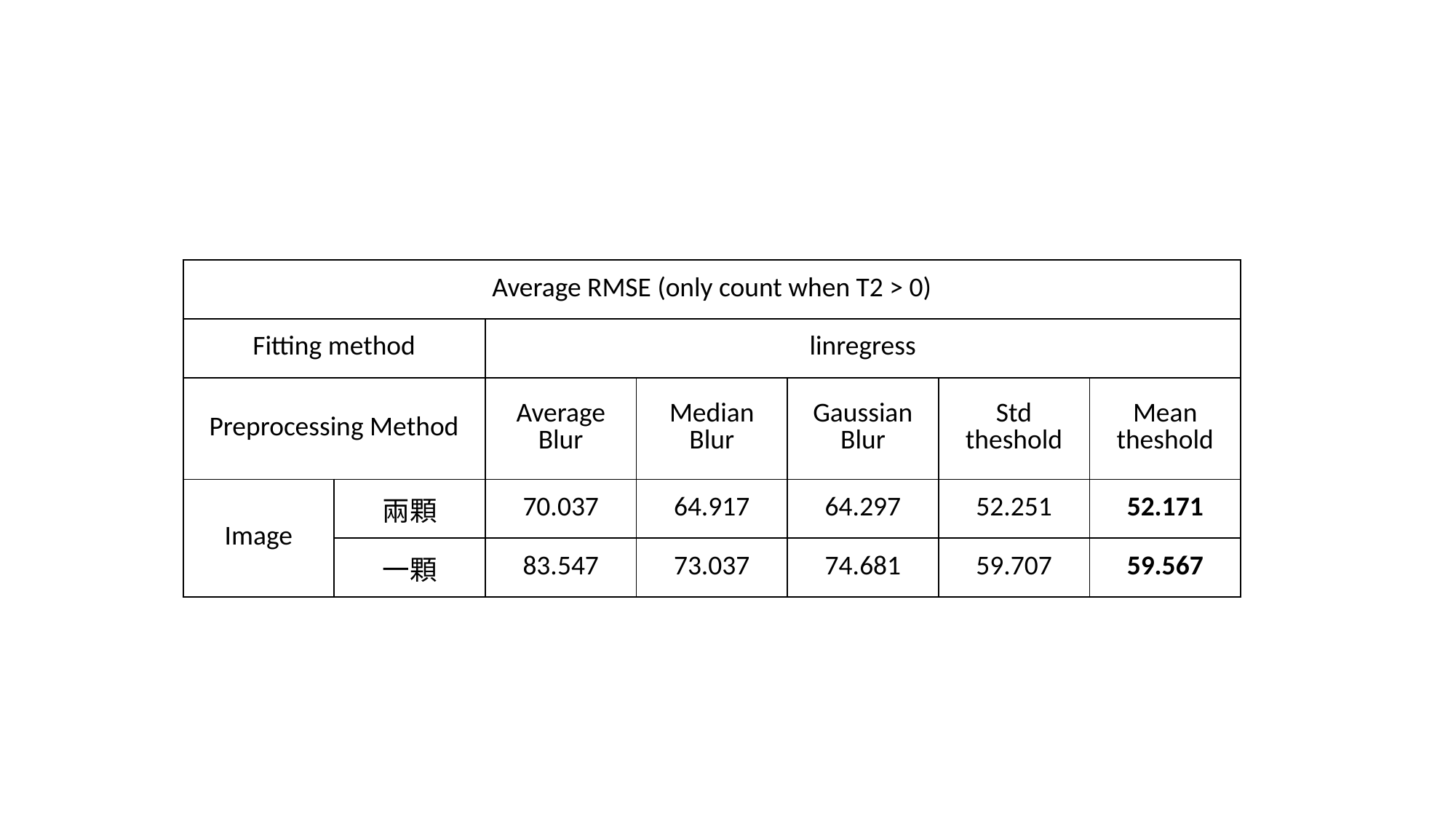

| Average RMSE (only count when T2 > 0) |  |  |  |  |  |  |
| --- | --- | --- | --- | --- | --- | --- |
| Fitting method |  | linregress |  |  |  |  |
| Preprocessing Method |  | Average Blur | Median Blur | Gaussian Blur | Std theshold | Mean theshold |
| Image | 兩顆 | 70.037 | 64.917 | 64.297 | 52.251 | 52.171 |
|  | 一顆 | 83.547 | 73.037 | 74.681 | 59.707 | 59.567 |